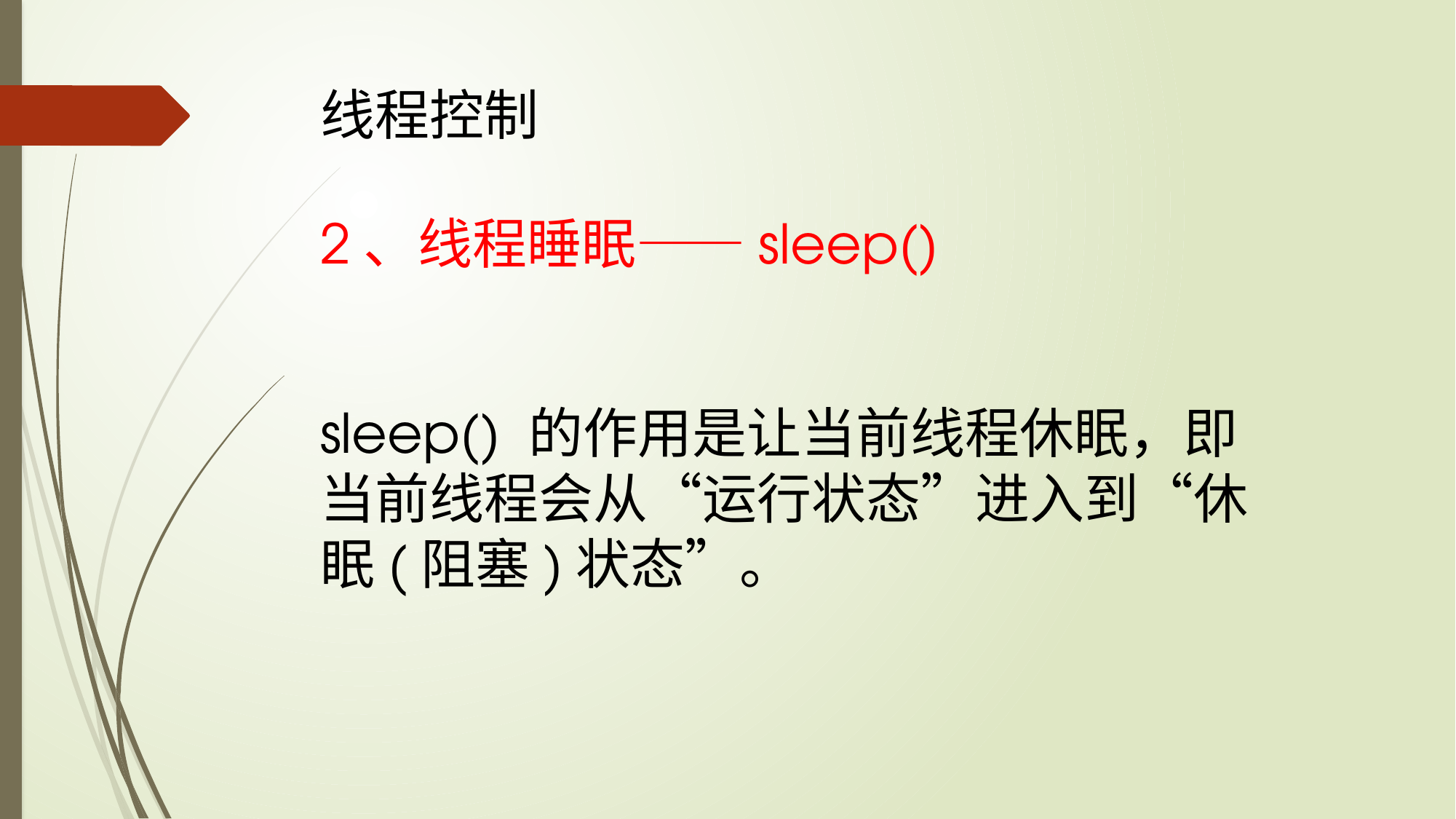

# 线程控制
2、线程睡眠——sleep()
sleep() 的作用是让当前线程休眠，即当前线程会从“运行状态”进入到“休眠(阻塞)状态”。